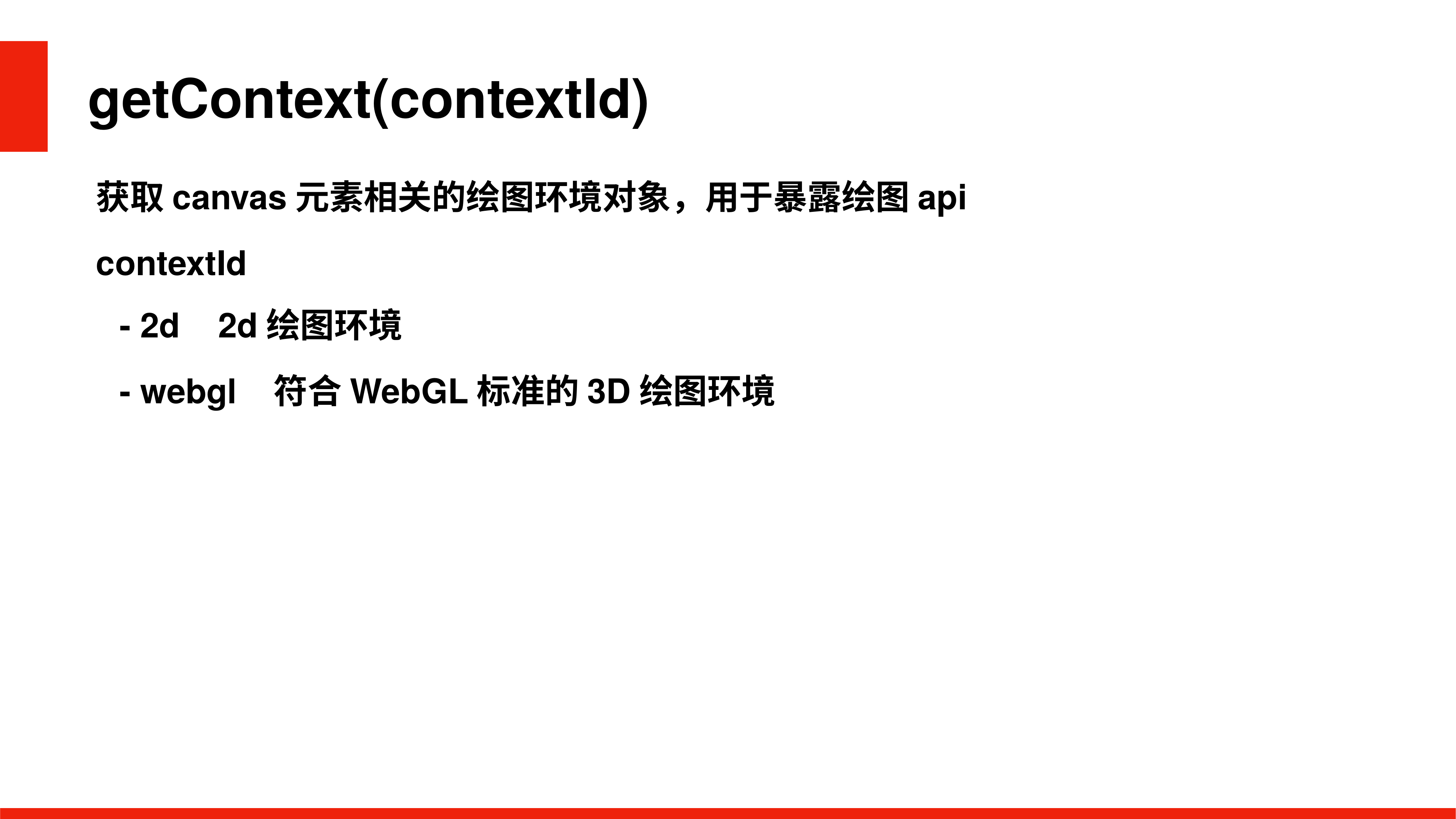

getContext(contextId)
获取canvas元素相关的绘图环境对象，用于暴露绘图api
contextId
- 2d    2d绘图环境
- webgl   符合WebGL标准的3D绘图环境
6